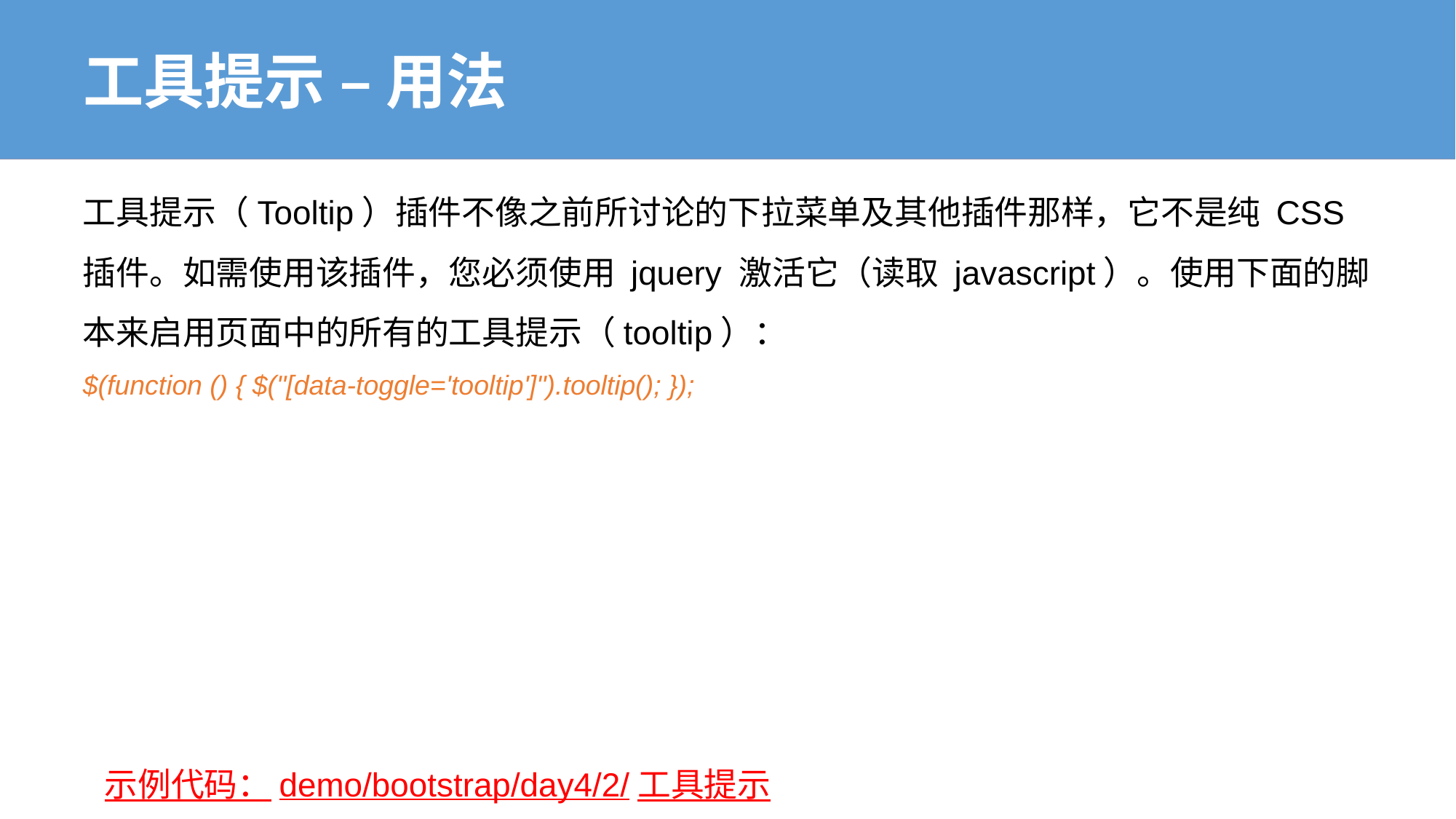

# 工具提示 – 用法
工具提示（Tooltip）插件不像之前所讨论的下拉菜单及其他插件那样，它不是纯 CSS 插件。如需使用该插件，您必须使用 jquery 激活它（读取 javascript）。使用下面的脚本来启用页面中的所有的工具提示（tooltip）：
$(function () { $("[data-toggle='tooltip']").tooltip(); });
示例代码：demo/bootstrap/day4/2/工具提示